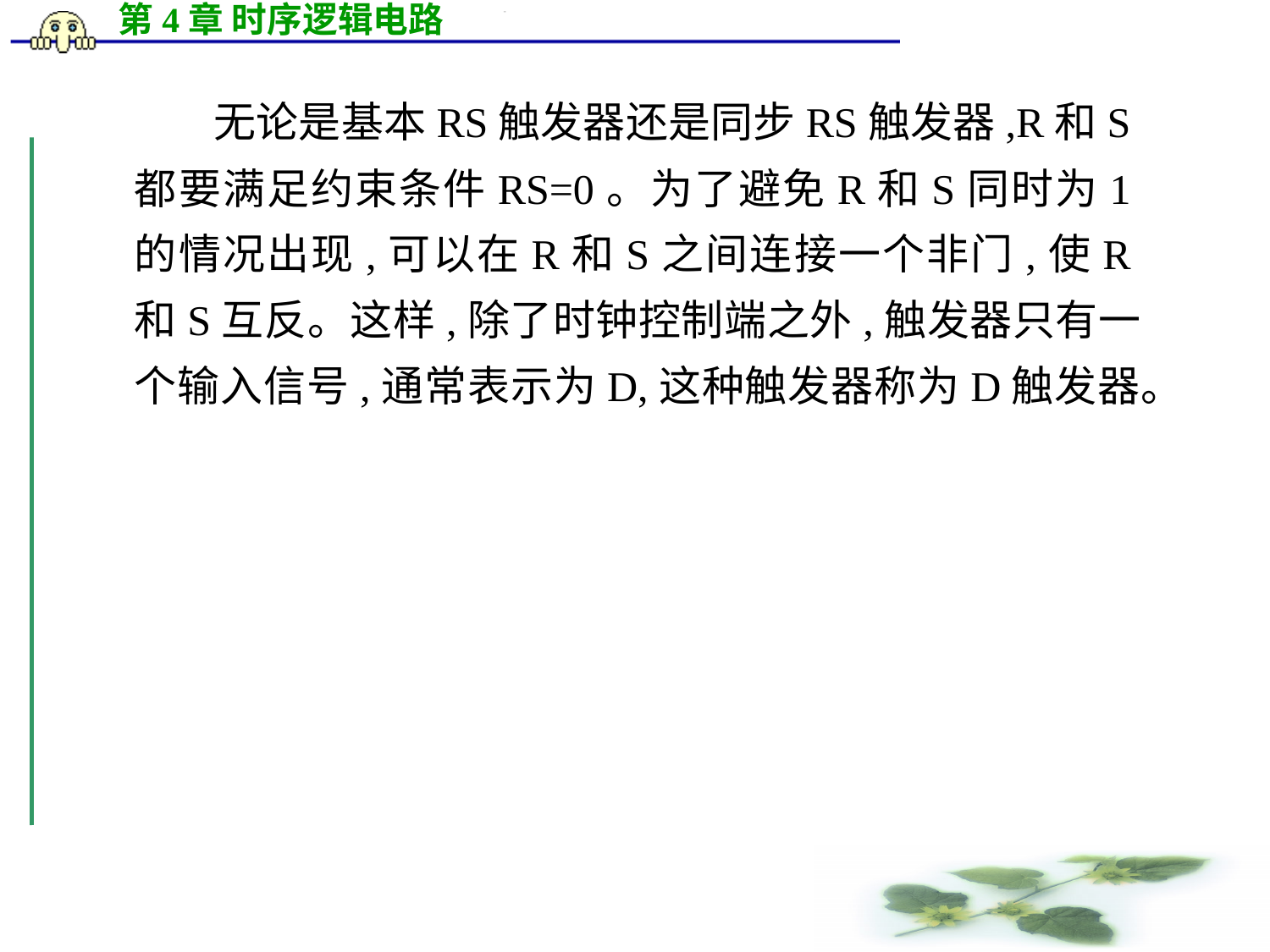

无论是基本RS触发器还是同步RS触发器,R和S都要满足约束条件RS=0。为了避免R和S同时为1的情况出现,可以在R和S之间连接一个非门,使R和S互反。这样,除了时钟控制端之外,触发器只有一个输入信号,通常表示为D,这种触发器称为D触发器。